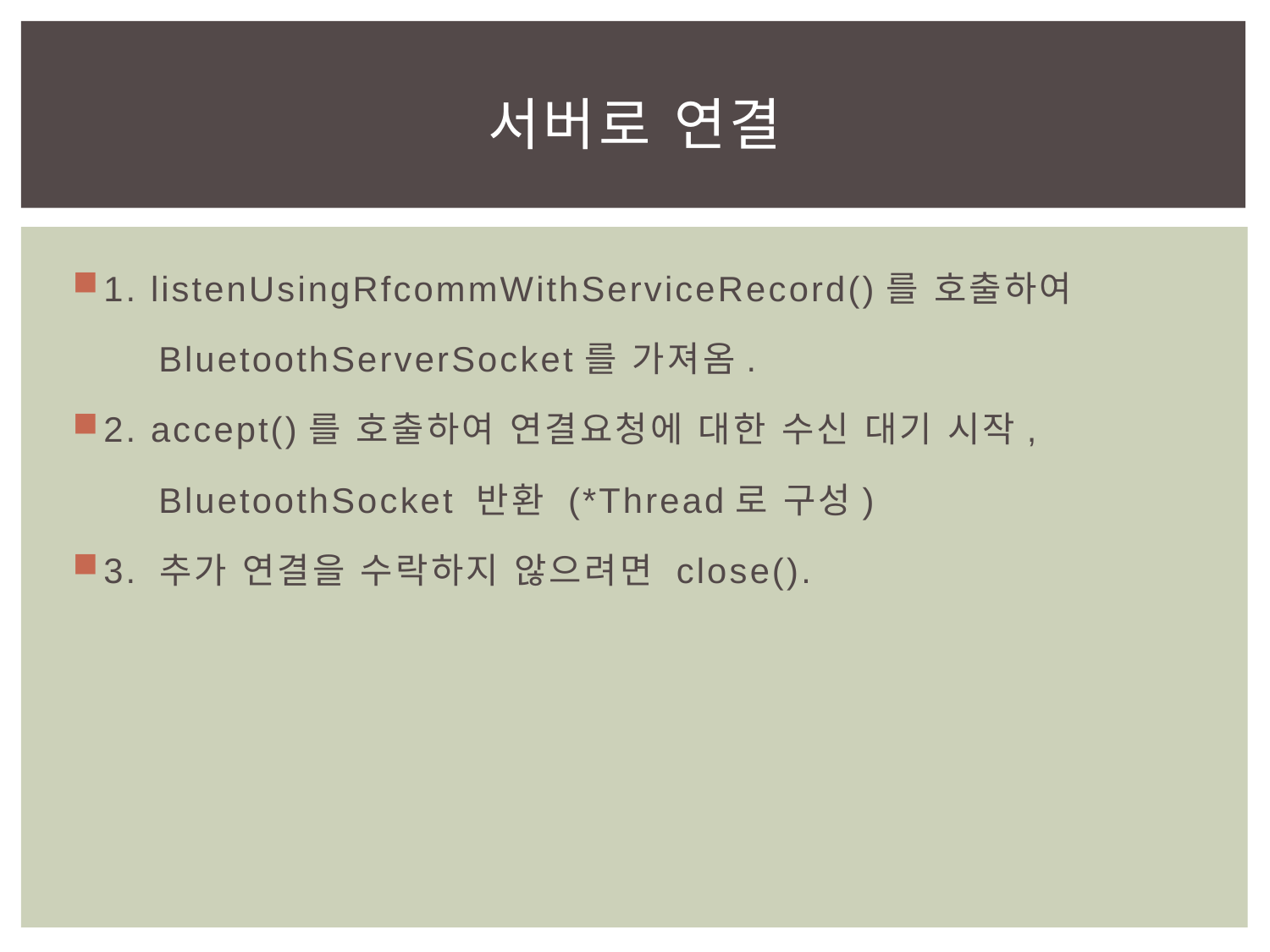

# 서버로 연결
1. listenUsingRfcommWithServiceRecord()를 호출하여
       BluetoothServerSocket를 가져옴.
2. accept()를 호출하여 연결요청에 대한 수신 대기 시작,
       BluetoothSocket 반환 (*Thread로 구성)
3. 추가 연결을 수락하지 않으려면 close().